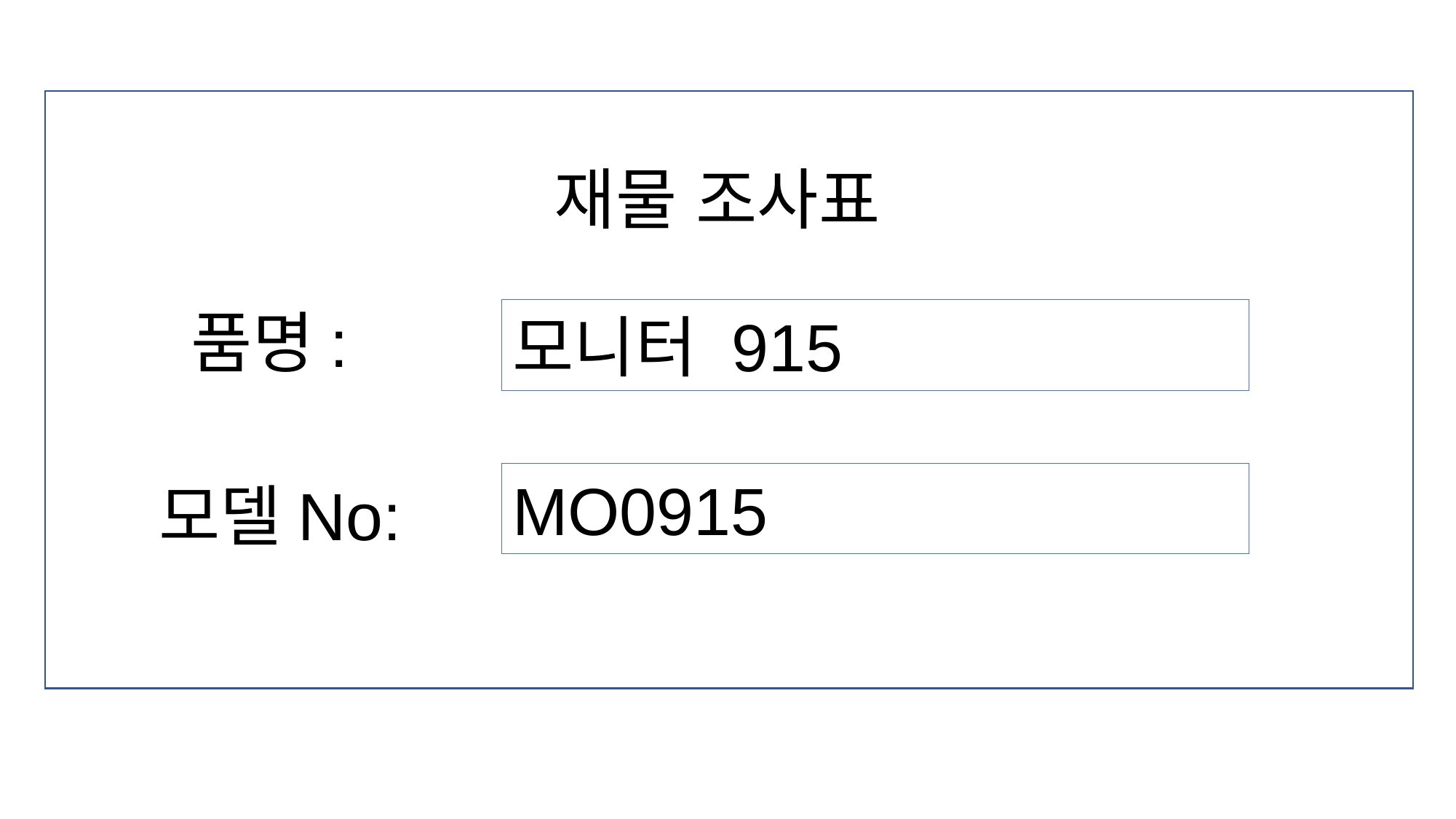

재물 조사표
품명:
모니터 915
MO0915
모델No: